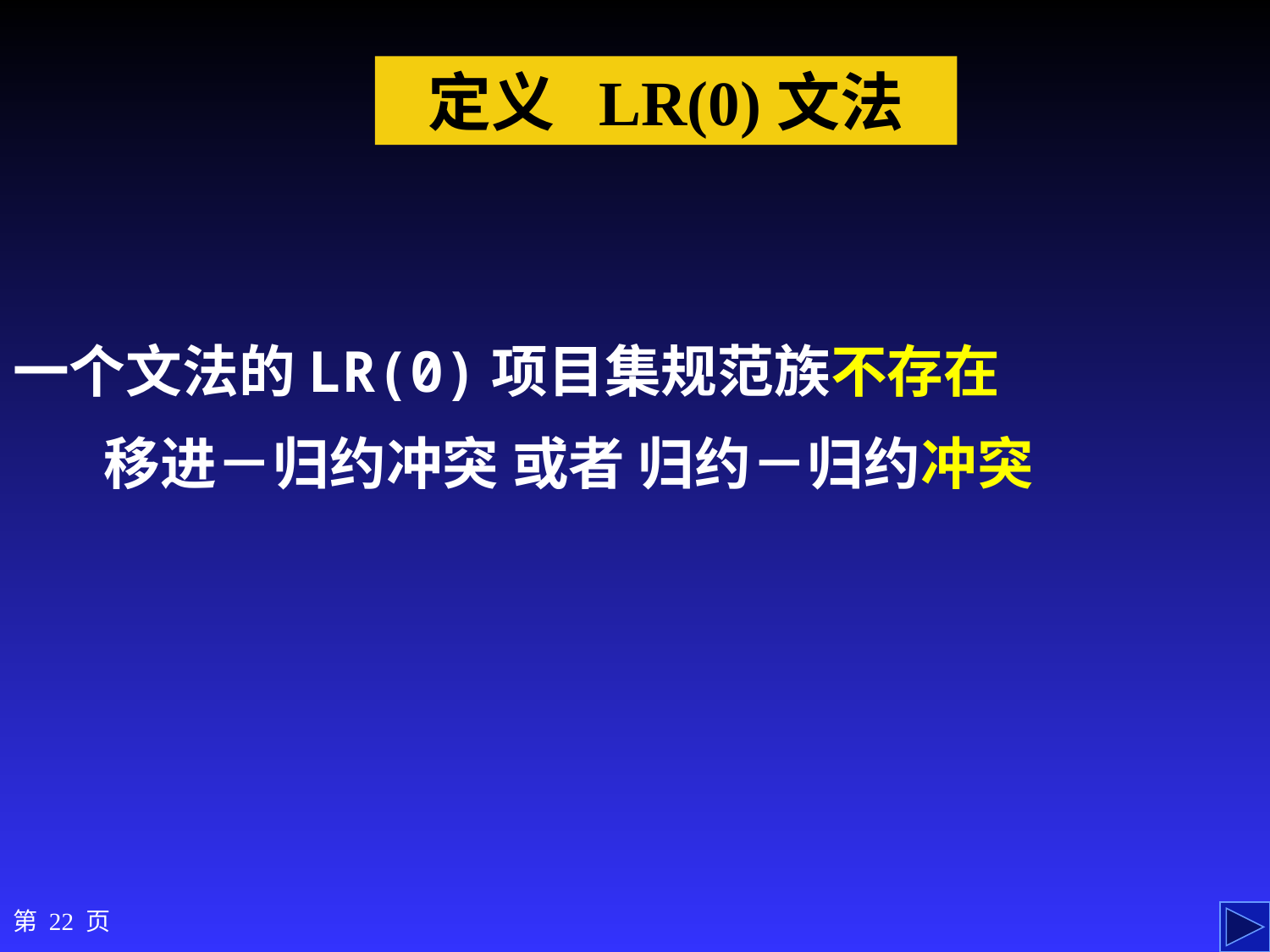

定义  LR(0)文法
一个文法的LR(0)项目集规范族不存在
      移进－归约冲突 或者 归约－归约冲突
第 22 页